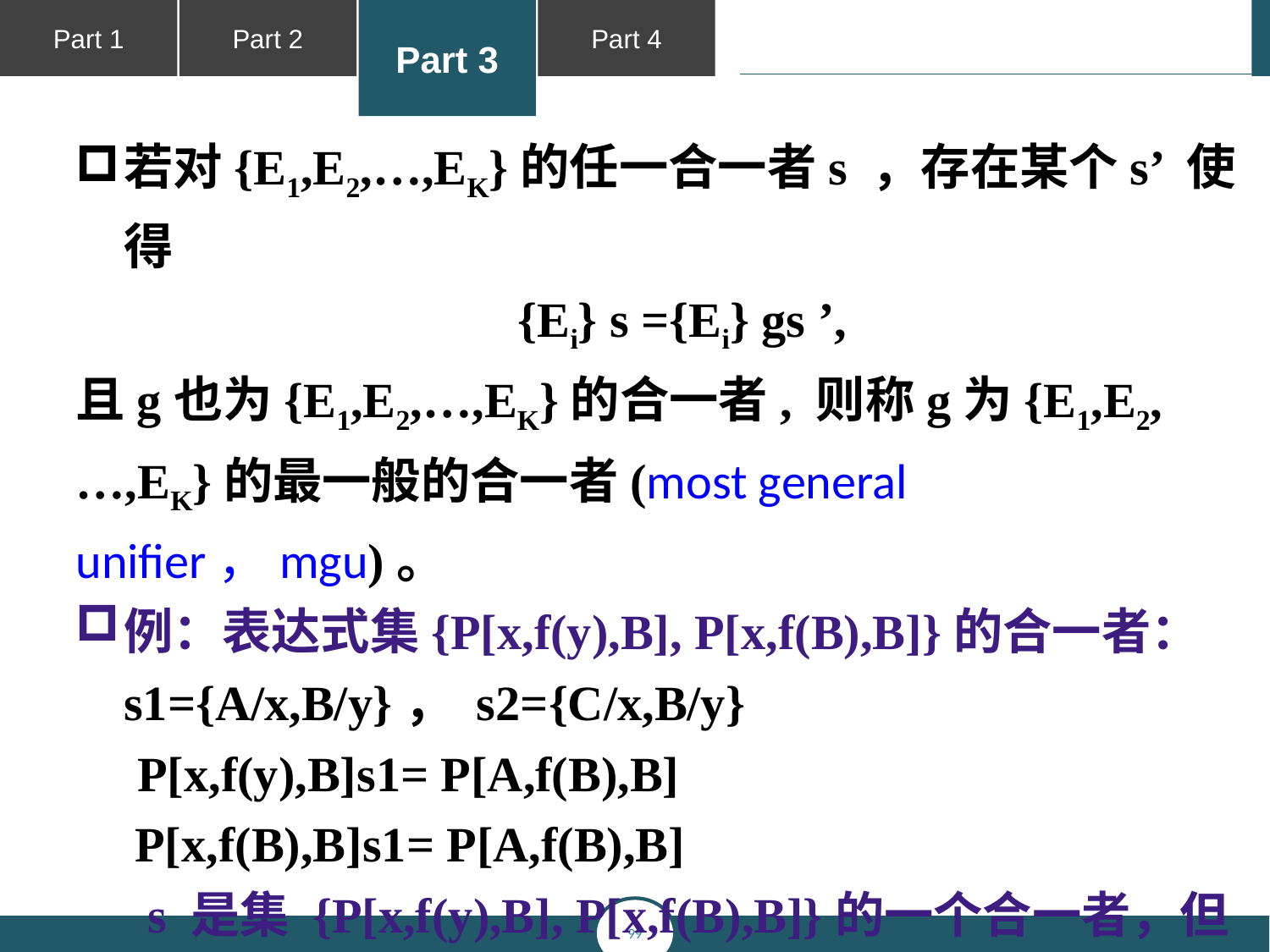

若对{E1,E2,…,EK}的任一合一者s ，存在某个s’ 使得
                                    {Ei} s ={Ei} gs ’,
且g也为{E1,E2,…,EK}的合一者, 则称g为{E1,E2,…,EK}的最一般的合一者(most general unifier，mgu)。
例：表达式集{P[x,f(y),B], P[x,f(B),B]}的合一者：s1={A/x,B/y}， s2={C/x,B/y}
     P[x,f(y),B]s1= P[A,f(B),B]
          P[x,f(B),B]s1= P[A,f(B),B]
           s 是集 {P[x,f(y),B], P[x,f(B),B]}的一个合一者，但不是最简单的，最简单的是g={B/y}